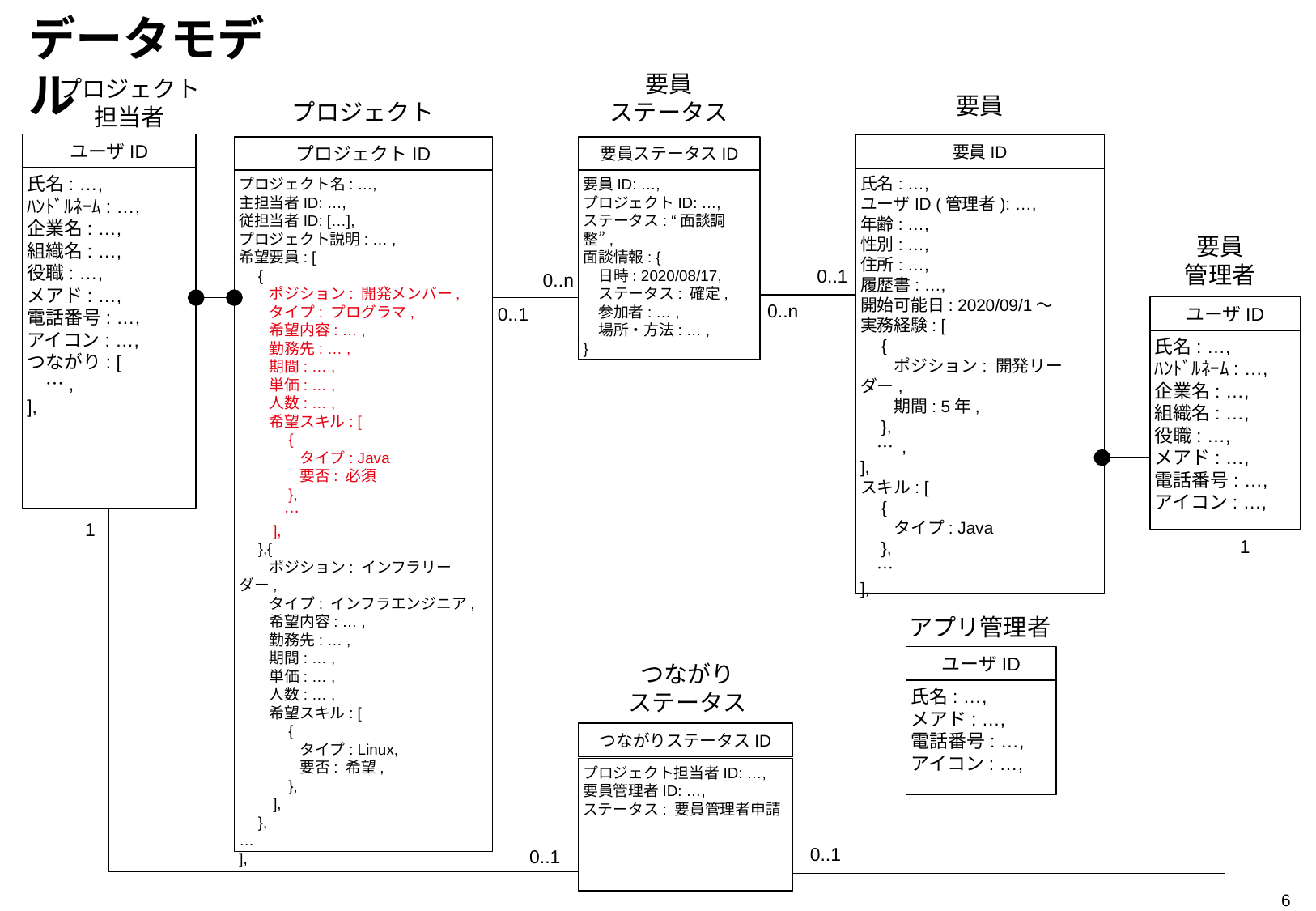

データモデル
要員
ステータス
プロジェクト
担当者
要員
プロジェクト
ユーザID
要員ID
プロジェクトID
要員ステータスID
氏名: …,
ﾊﾝﾄﾞﾙﾈｰﾑ: …,
企業名: …,
組織名: …,
役職: …,
メアド: …,
電話番号: …,
アイコン: …,
つながり: [
　…,
],
氏名: …,
ユーザID (管理者): …,
年齢: …,
性別: …,
住所: …,
履歴書: …,
開始可能日: 2020/09/1〜
実務経験: [
　{
　　ポジション: 開発リーダー,
　　期間: 5年,
　},
　… ,
],
スキル: [
　{
　　タイプ: Java
　},
　…
],
プロジェクト名: …,
主担当者ID: …,
従担当者ID: […],
プロジェクト説明: … ,
希望要員: [
　{
　　ポジション: 開発メンバー,
　　タイプ: プログラマ,
　　希望内容: … ,
　　勤務先: … ,
　　期間: … ,
　　単価: … ,
　　人数: … ,
　　希望スキル: [
　　　{
　　　　タイプ: Java
　　　　要否: 必須
　　　},
　　　…
　　],
　},{
　　ポジション: インフラリーダー,
　　タイプ: インフラエンジニア,
　　希望内容: … ,
　　勤務先: … ,
　　期間: … ,
　　単価: … ,
　　人数: … ,
　　希望スキル: [
　　　{
　　　　タイプ: Linux,
　　　　要否: 希望,
　　　},
　　],
　},
…
],

要員ID: …,
プロジェクトID: …,
ステータス: “面談調整”,
面談情報: {
　日時: 2020/08/17,
　ステータス: 確定,
　参加者: … ,
　場所・方法: … ,
}
要員
管理者
0..1
0..n
0..n
0..1
ユーザID
氏名: …,
ﾊﾝﾄﾞﾙﾈｰﾑ: …,
企業名: …,
組織名: …,
役職: …,
メアド: …,
電話番号: …,
アイコン: …,
1
1
アプリ管理者
ユーザID
つながり
ステータス
氏名: …,
メアド: …,
電話番号: …,
アイコン: …,
つながりステータスID
プロジェクト担当者ID: …,
要員管理者ID: …,
ステータス: 要員管理者申請
0..1
0..1